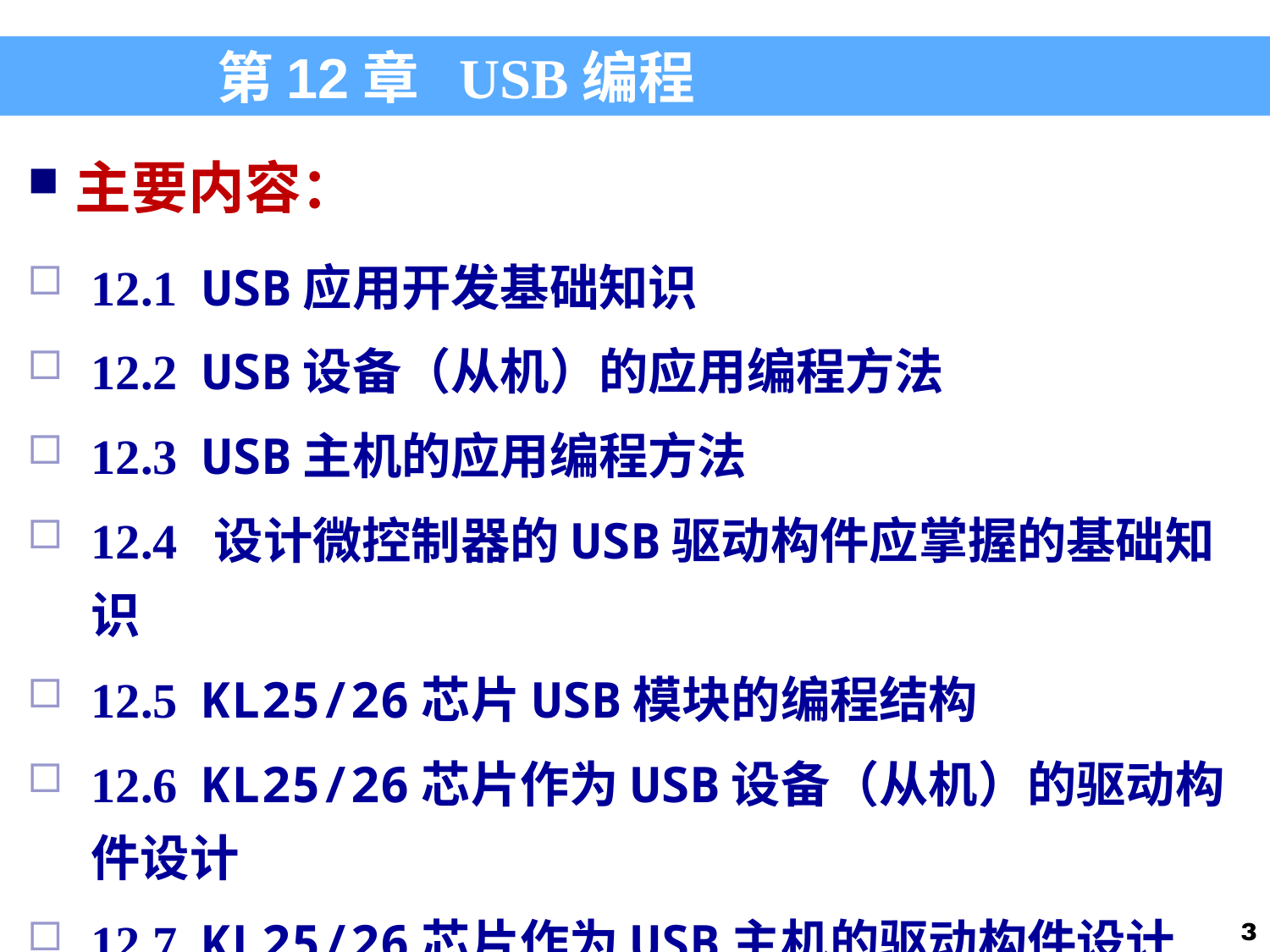

第12章  USB编程
主要内容：
12.1  USB应用开发基础知识
12.2  USB设备（从机）的应用编程方法
12.3  USB主机的应用编程方法
12.4  设计微控制器的USB驱动构件应掌握的基础知识
12.5  KL25/26芯片USB模块的编程结构
12.6  KL25/26芯片作为USB设备（从机）的驱动构件设计
12.7  KL25/26芯片作为USB主机的驱动构件设计
3